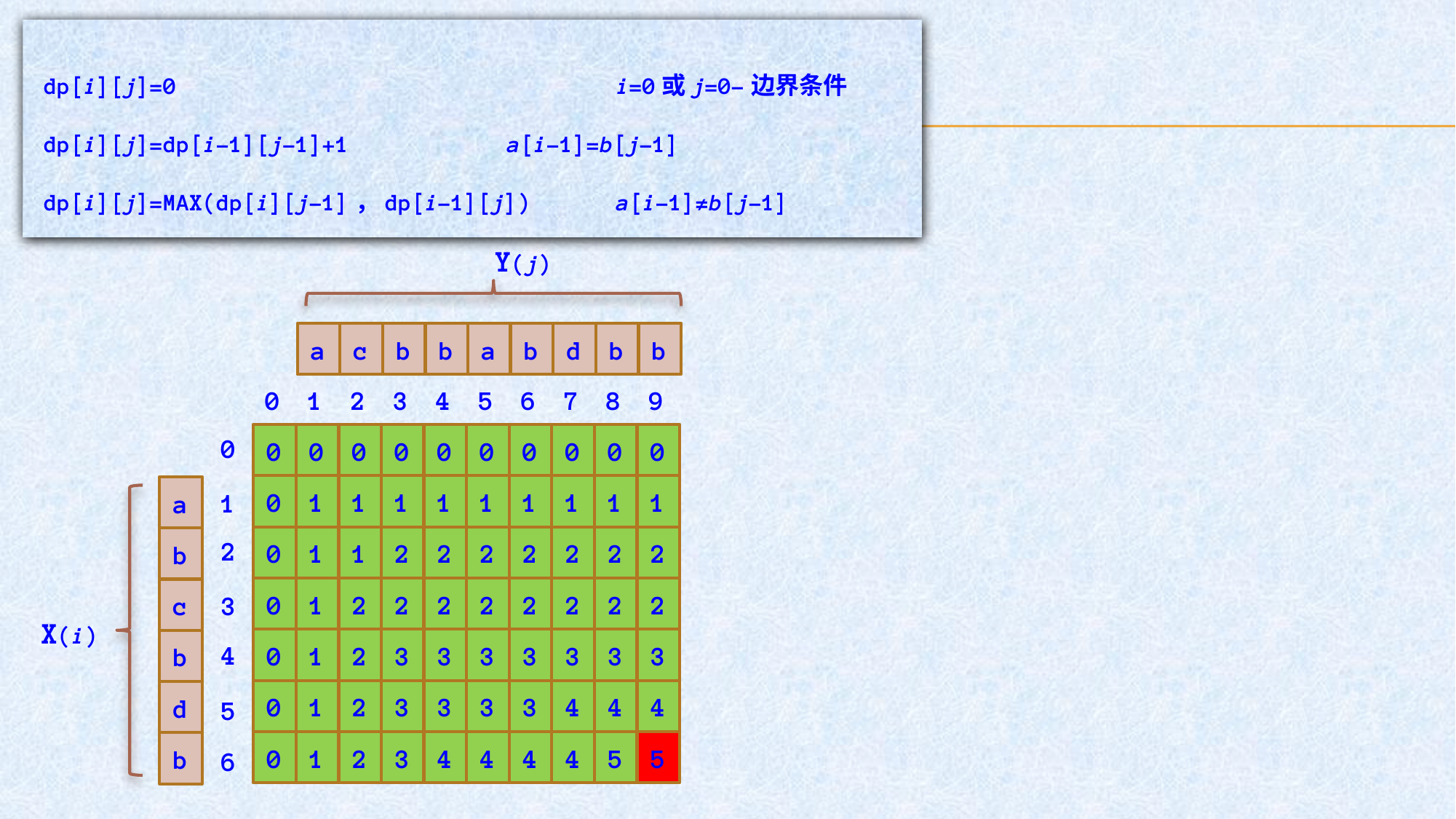

dp[i][j]=0				  i=0或j=0―边界条件
dp[i][j]=dp[i-1][j-1]+1		  a[i-1]=b[j-1]
dp[i][j]=MAX(dp[i][j-1]，dp[i-1][j])	  a[i-1]≠b[j-1]
Y(j)

a
c
b
b
a
b
d
b
b
0
1
2
3
4
5
6
7
8
9
0
0
0
0
0
0
0
0
0
0
0
0
1
1
1
1
1
1
1
1
1
a
1

0
1
1
2
2
2
2
2
2
2
b
2
0
1
2
2
2
2
2
2
2
2
c
3
X(i)
0
1
2
3
3
3
3
3
3
3
b
4
0
1
2
3
3
3
3
4
4
4
d
5
0
1
2
3
4
4
4
4
5
5
b
6